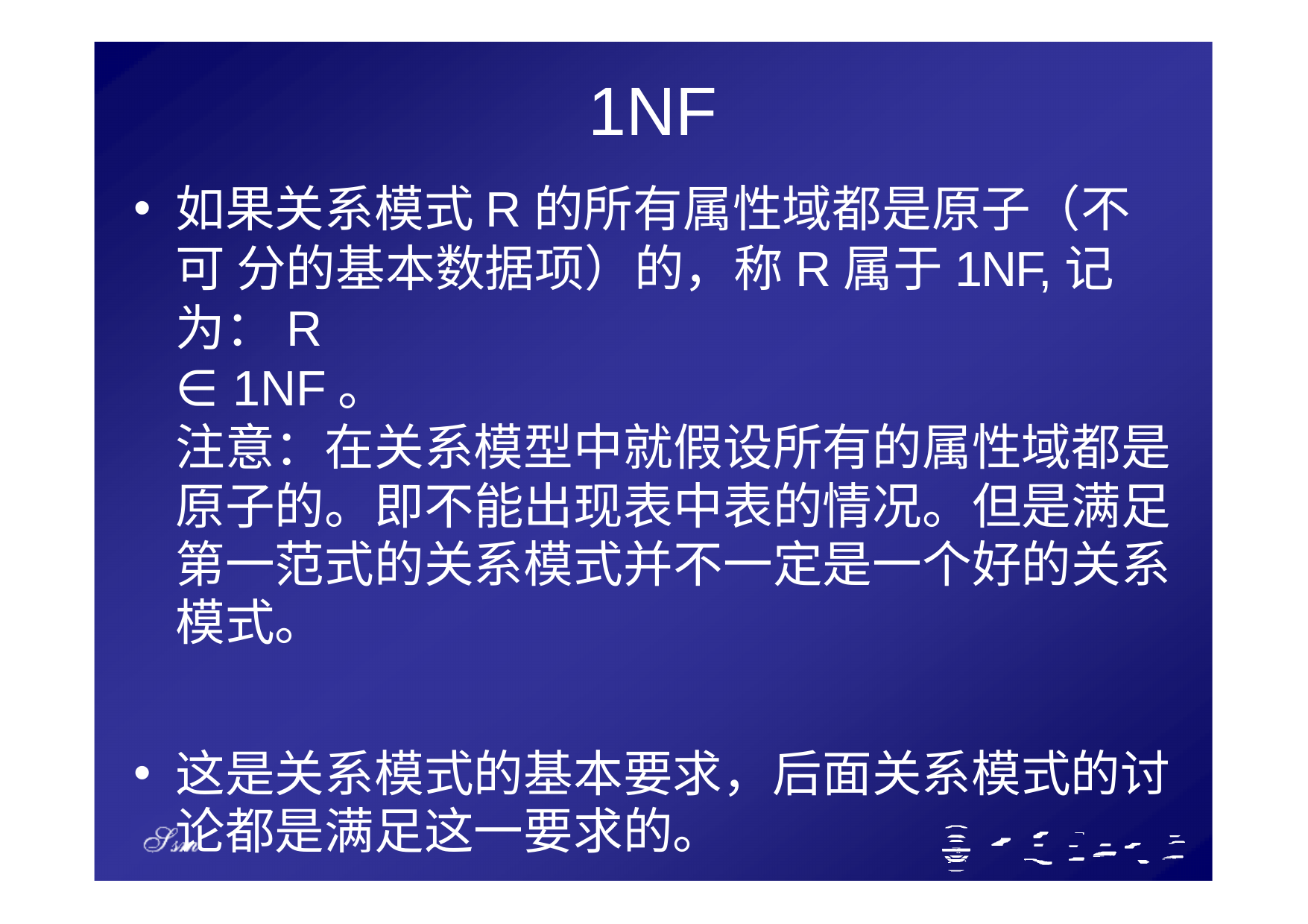

1NF
如果关系模式R的所有属性域都是原子（不可 分的基本数据项）的，称R属于1NF,记为：R
∈ 1NF。
注意：在关系模型中就假设所有的属性域都是 原子的。即不能出现表中表的情况。但是满足 第一范式的关系模式并不一定是一个好的关系 模式。

这是关系模式的基本要求，后面关系模式的讨 论都是满足这一要求的。

Ssm